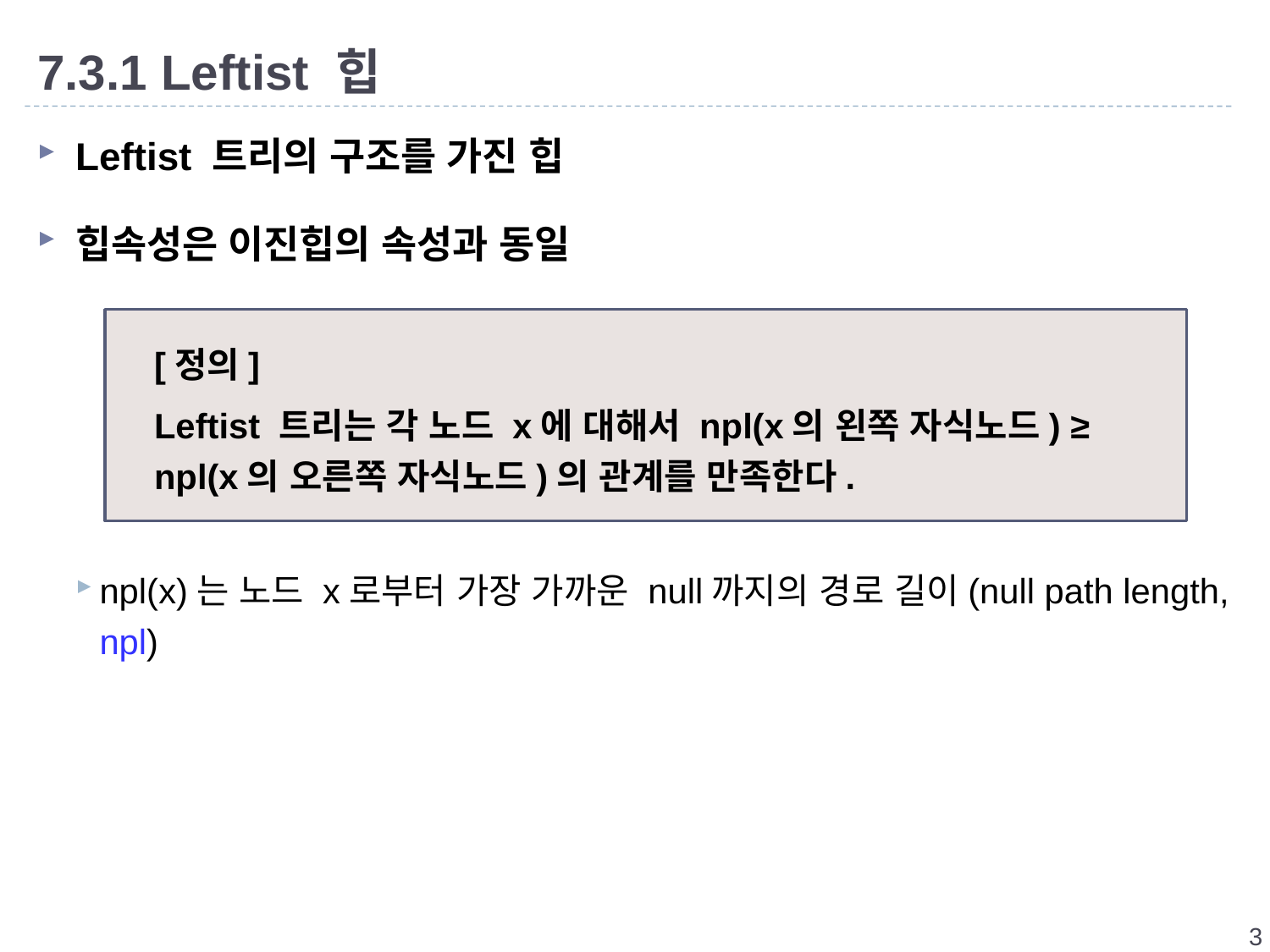

# 7.3.1 Leftist 힙
Leftist 트리의 구조를 가진 힙
힙속성은 이진힙의 속성과 동일

npl(x)는 노드 x로부터 가장 가까운 null까지의 경로 길이(null path length, npl)
[정의]
Leftist 트리는 각 노드 x에 대해서 npl(x의 왼쪽 자식노드) ≥ npl(x의 오른쪽 자식노드)의 관계를 만족한다.
3